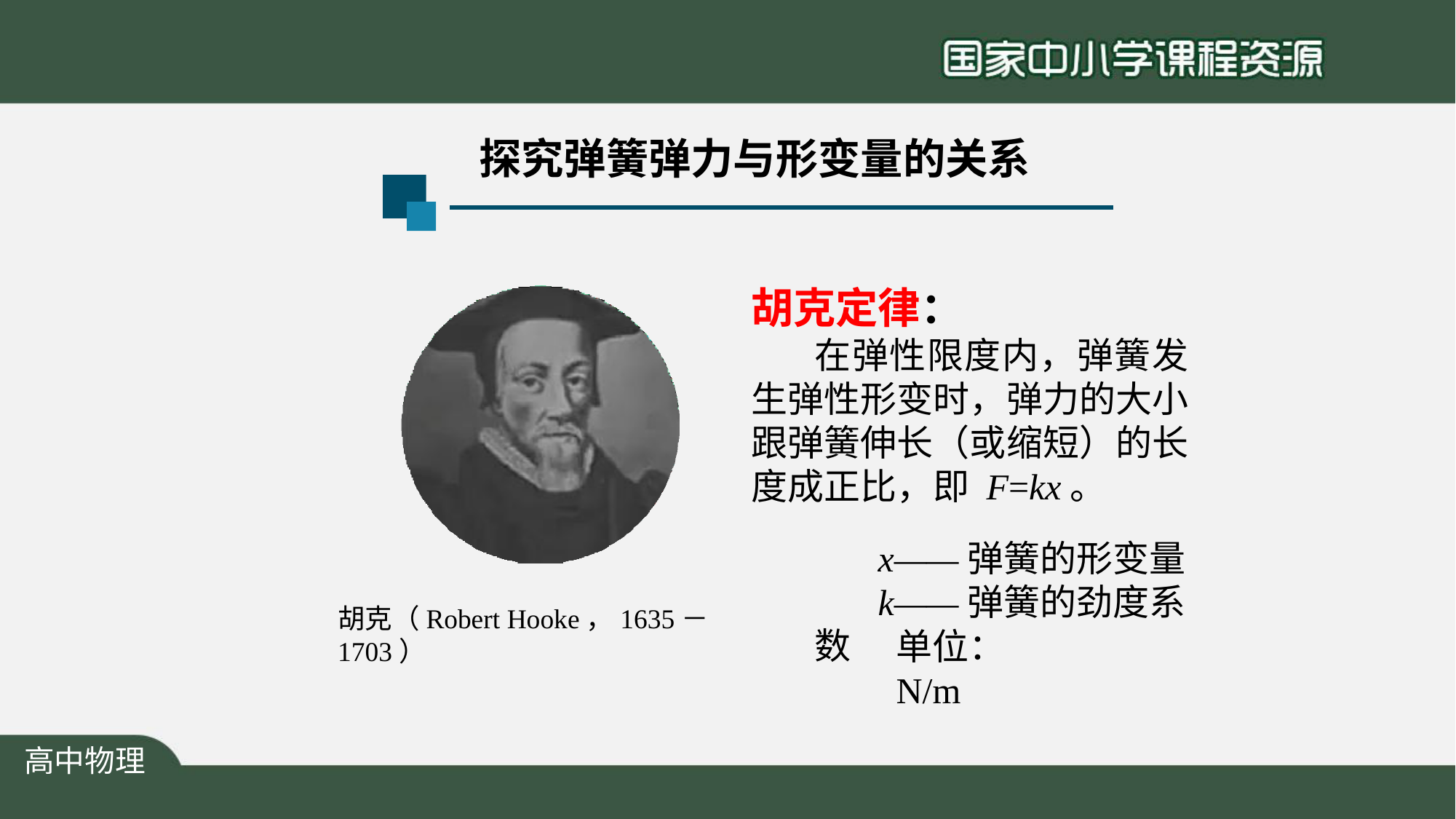

# 探究弹簧弹力与形变量的关系

胡克定律：
在弹性限度内，弹簧发 生弹性形变时，弹力的大小 跟弹簧伸长（或缩短）的长 度成正比，即 F=kx。
x——弹簧的形变量
k——弹簧的劲度系数

胡克（Robert Hooke，1635－1703）
单位：N/m
高中物理